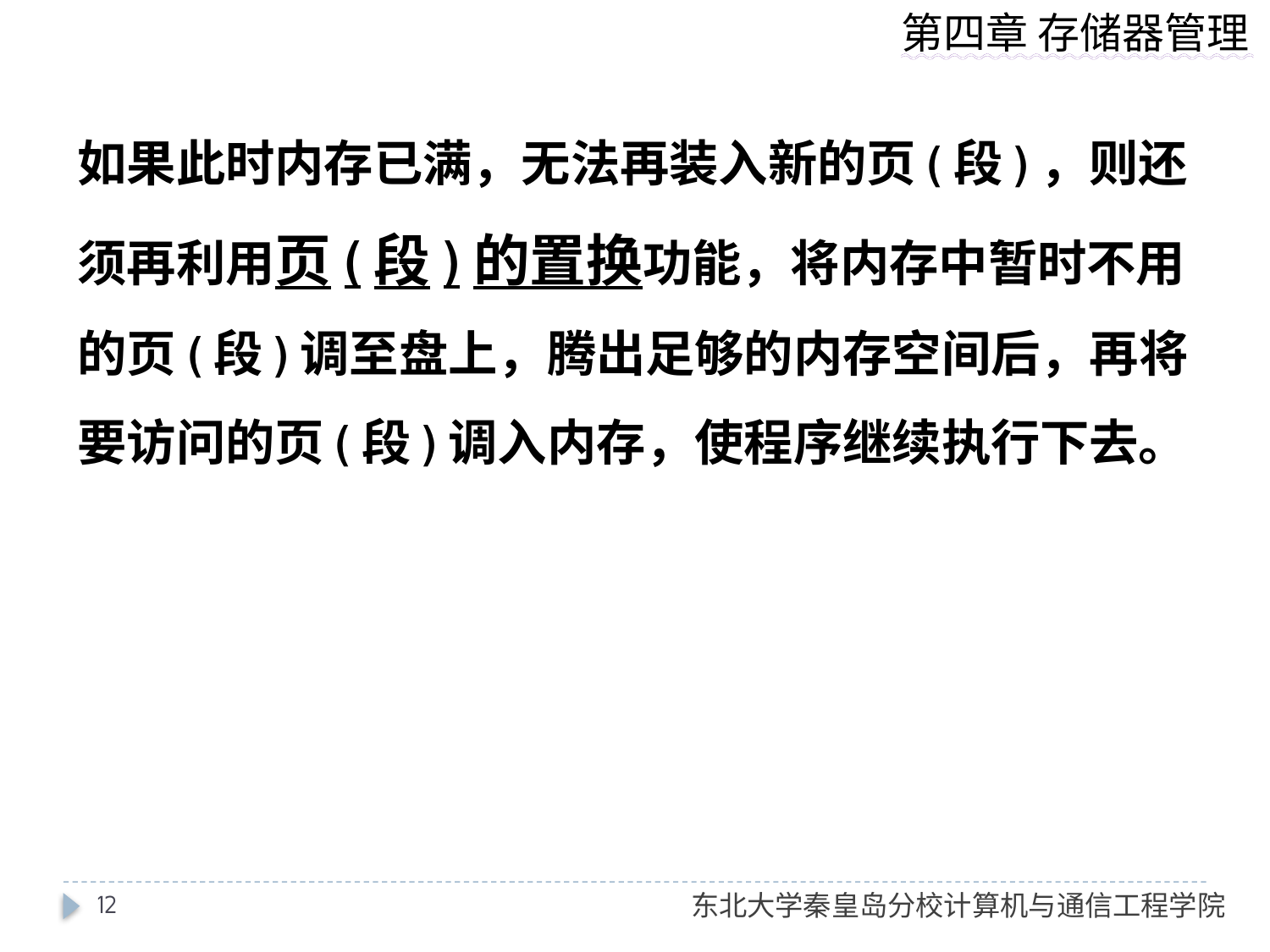

如果此时内存已满，无法再装入新的页(段)，则还须再利用页(段)的置换功能，将内存中暂时不用的页(段)调至盘上，腾出足够的内存空间后，再将要访问的页(段)调入内存，使程序继续执行下去。
12